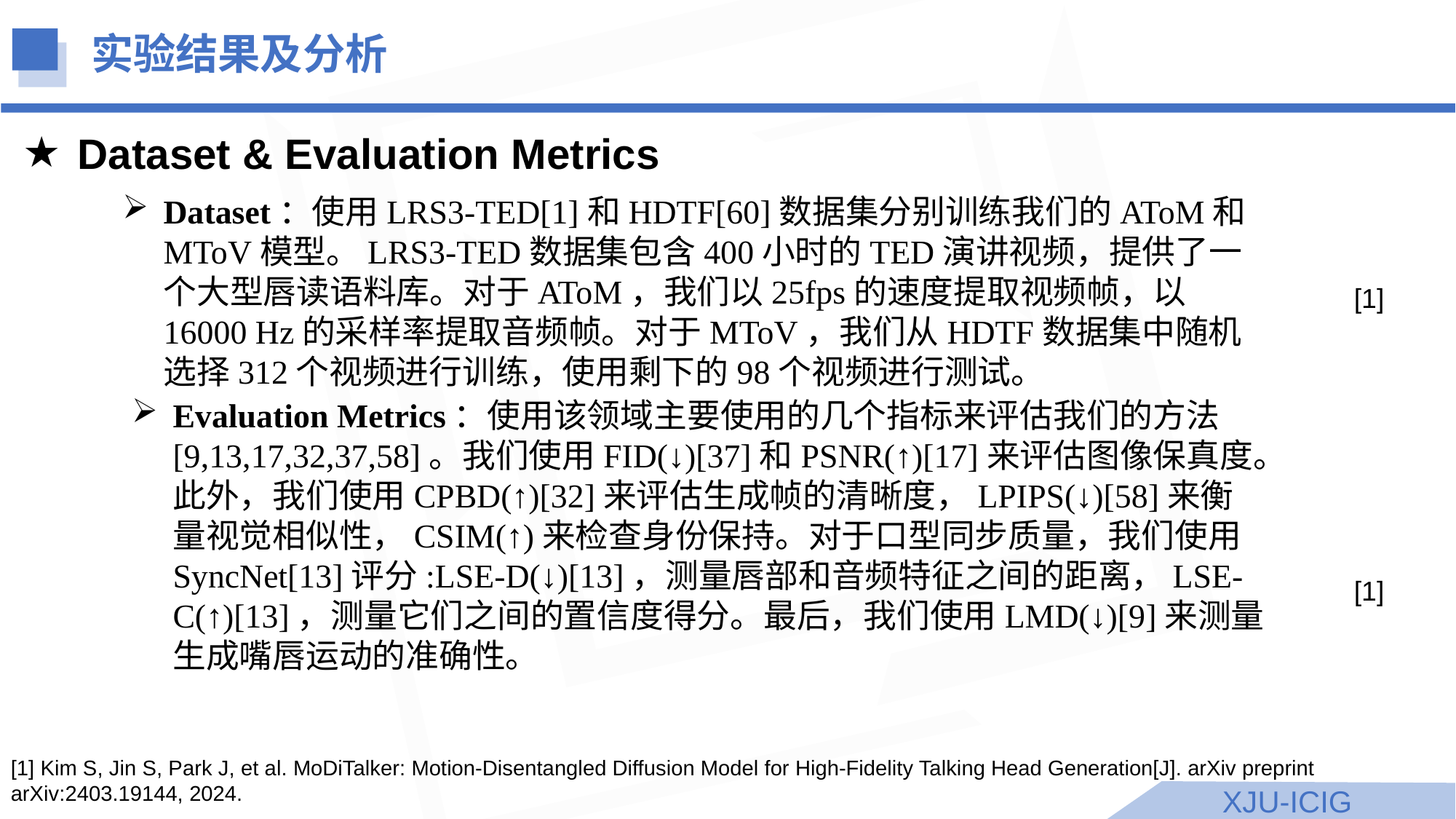

实验结果及分析

Dataset & Evaluation Metrics
Dataset：使用LRS3-TED[1]和HDTF[60]数据集分别训练我们的AToM和MToV模型。LRS3-TED数据集包含400小时的TED演讲视频，提供了一个大型唇读语料库。对于AToM，我们以25fps的速度提取视频帧，以16000 Hz的采样率提取音频帧。对于MToV，我们从HDTF数据集中随机选择312个视频进行训练，使用剩下的98个视频进行测试。
[1]
Evaluation Metrics：使用该领域主要使用的几个指标来评估我们的方法[9,13,17,32,37,58]。我们使用FID(↓)[37]和PSNR(↑)[17]来评估图像保真度。此外，我们使用CPBD(↑)[32]来评估生成帧的清晰度，LPIPS(↓)[58]来衡量视觉相似性，CSIM(↑)来检查身份保持。对于口型同步质量，我们使用SyncNet[13]评分:LSE-D(↓)[13]，测量唇部和音频特征之间的距离，LSE-C(↑)[13]，测量它们之间的置信度得分。最后，我们使用LMD(↓)[9]来测量生成嘴唇运动的准确性。
[1]
[1] Kim S, Jin S, Park J, et al. MoDiTalker: Motion-Disentangled Diffusion Model for High-Fidelity Talking Head Generation[J]. arXiv preprint arXiv:2403.19144, 2024.
XJU-ICIG